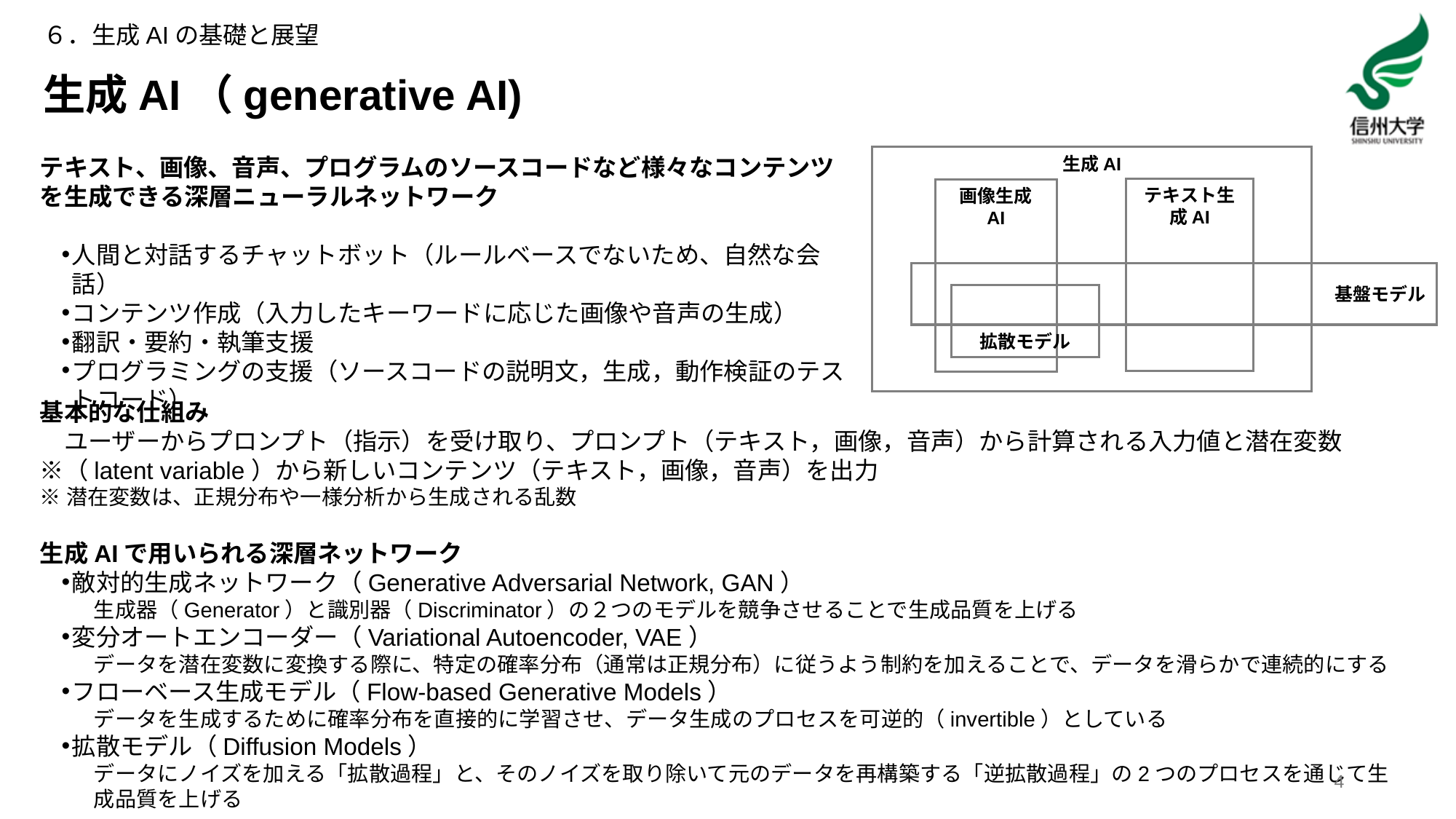

６．生成AIの基礎と展望
# 生成AI（generative AI)
テキスト、画像、音声、プログラムのソースコードなど様々なコンテンツを生成できる深層ニューラルネットワーク

人間と対話するチャットボット（ルールベースでないため、自然な会話）
コンテンツ作成（入力したキーワードに応じた画像や音声の生成）
翻訳・要約・執筆支援
プログラミングの支援（ソースコードの説明文，生成，動作検証のテストコード）
生成AI
テキスト生成AI
画像生成
AI
基盤モデル
拡散モデル
基本的な仕組み
　ユーザーからプロンプト（指示）を受け取り、プロンプト（テキスト，画像，音声）から計算される入力値と潜在変数※（latent variable）から新しいコンテンツ（テキスト，画像，音声）を出力
※潜在変数は、正規分布や一様分析から生成される乱数

生成AIで用いられる深層ネットワーク
敵対的生成ネットワーク（Generative Adversarial Network, GAN）
生成器（Generator）と識別器（Discriminator）の２つのモデルを競争させることで生成品質を上げる
変分オートエンコーダー（Variational Autoencoder, VAE）
データを潜在変数に変換する際に、特定の確率分布（通常は正規分布）に従うよう制約を加えることで、データを滑らかで連続的にする
フローベース生成モデル（Flow-based Generative Models）
データを生成するために確率分布を直接的に学習させ、データ生成のプロセスを可逆的（invertible）としている
拡散モデル（Diffusion Models）
データにノイズを加える「拡散過程」と、そのノイズを取り除いて元のデータを再構築する「逆拡散過程」の2つのプロセスを通じて生成品質を上げる
4